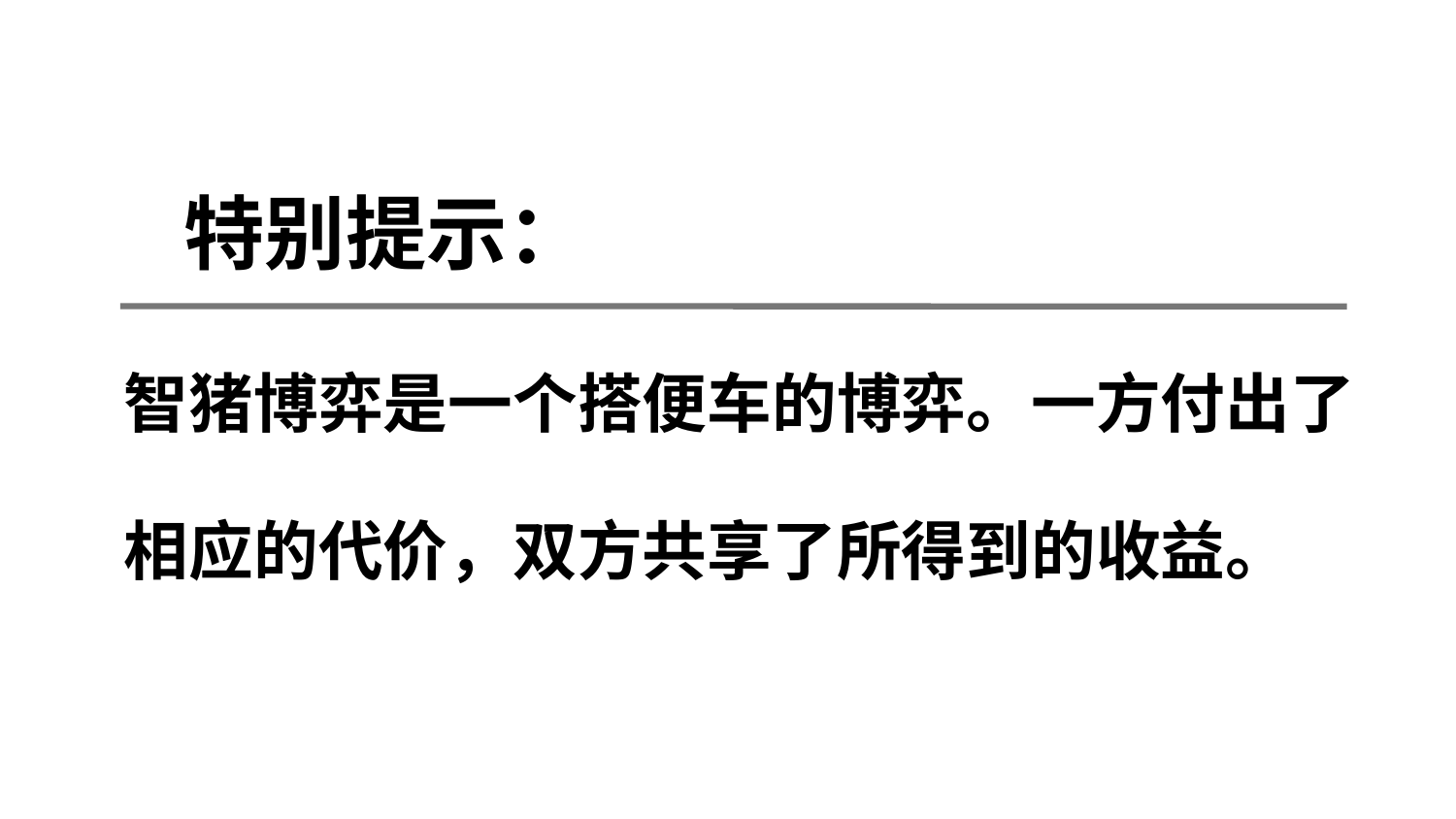

特别提示：
智猪博弈是一个搭便车的博弈。一方付出了相应的代价，双方共享了所得到的收益。